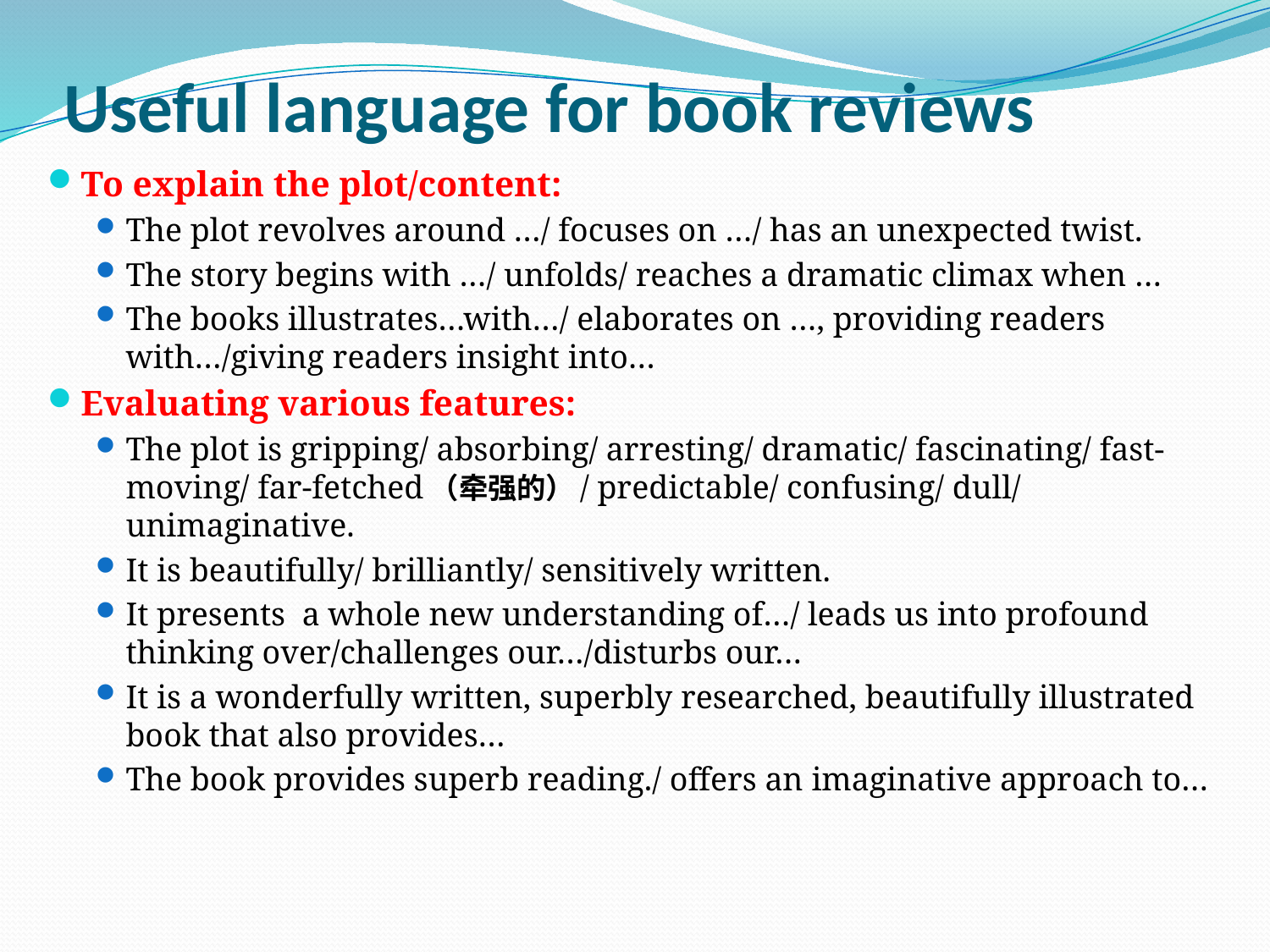

# Useful language for book reviews
To explain the plot/content:
The plot revolves around …/ focuses on …/ has an unexpected twist.
The story begins with …/ unfolds/ reaches a dramatic climax when …
The books illustrates…with…/ elaborates on …, providing readers with…/giving readers insight into…
Evaluating various features:
The plot is gripping/ absorbing/ arresting/ dramatic/ fascinating/ fast-moving/ far-fetched（牵强的）/ predictable/ confusing/ dull/ unimaginative.
It is beautifully/ brilliantly/ sensitively written.
It presents  a whole new understanding of…/ leads us into profound thinking over/challenges our…/disturbs our…
It is a wonderfully written, superbly researched, beautifully illustrated book that also provides…
The book provides superb reading./ offers an imaginative approach to…